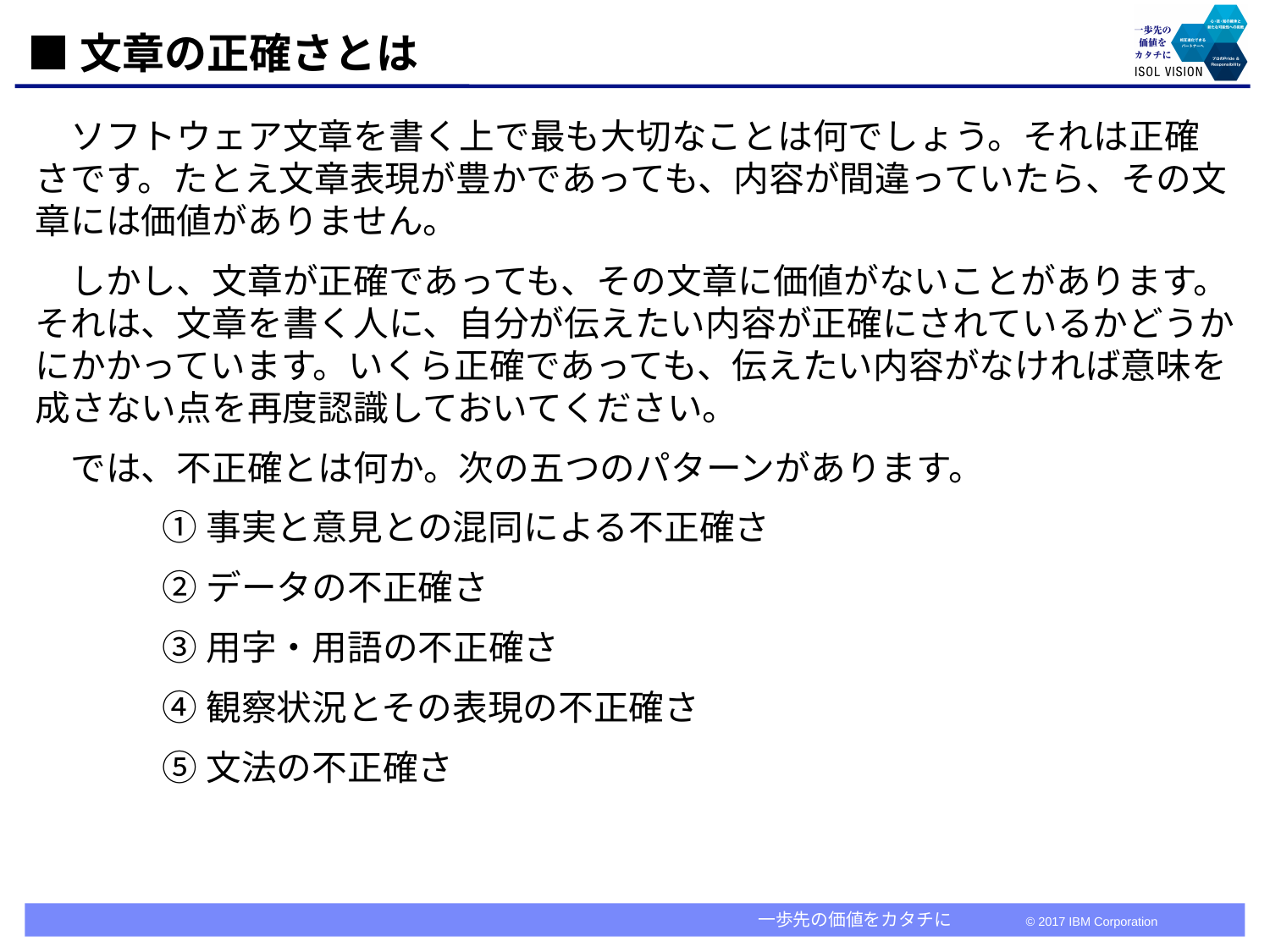

# ■文章の正確さとは
　ソフトウェア文章を書く上で最も大切なことは何でしょう。それは正確さです。たとえ文章表現が豊かであっても、内容が間違っていたら、その文章には価値がありません。
　しかし、文章が正確であっても、その文章に価値がないことがあります。それは、文章を書く人に、自分が伝えたい内容が正確にされているかどうかにかかっています。いくら正確であっても、伝えたい内容がなければ意味を成さない点を再度認識しておいてください。
　では、不正確とは何か。次の五つのパターンがあります。
	①事実と意見との混同による不正確さ
	②データの不正確さ
	③用字・用語の不正確さ
	④観察状況とその表現の不正確さ
	⑤文法の不正確さ